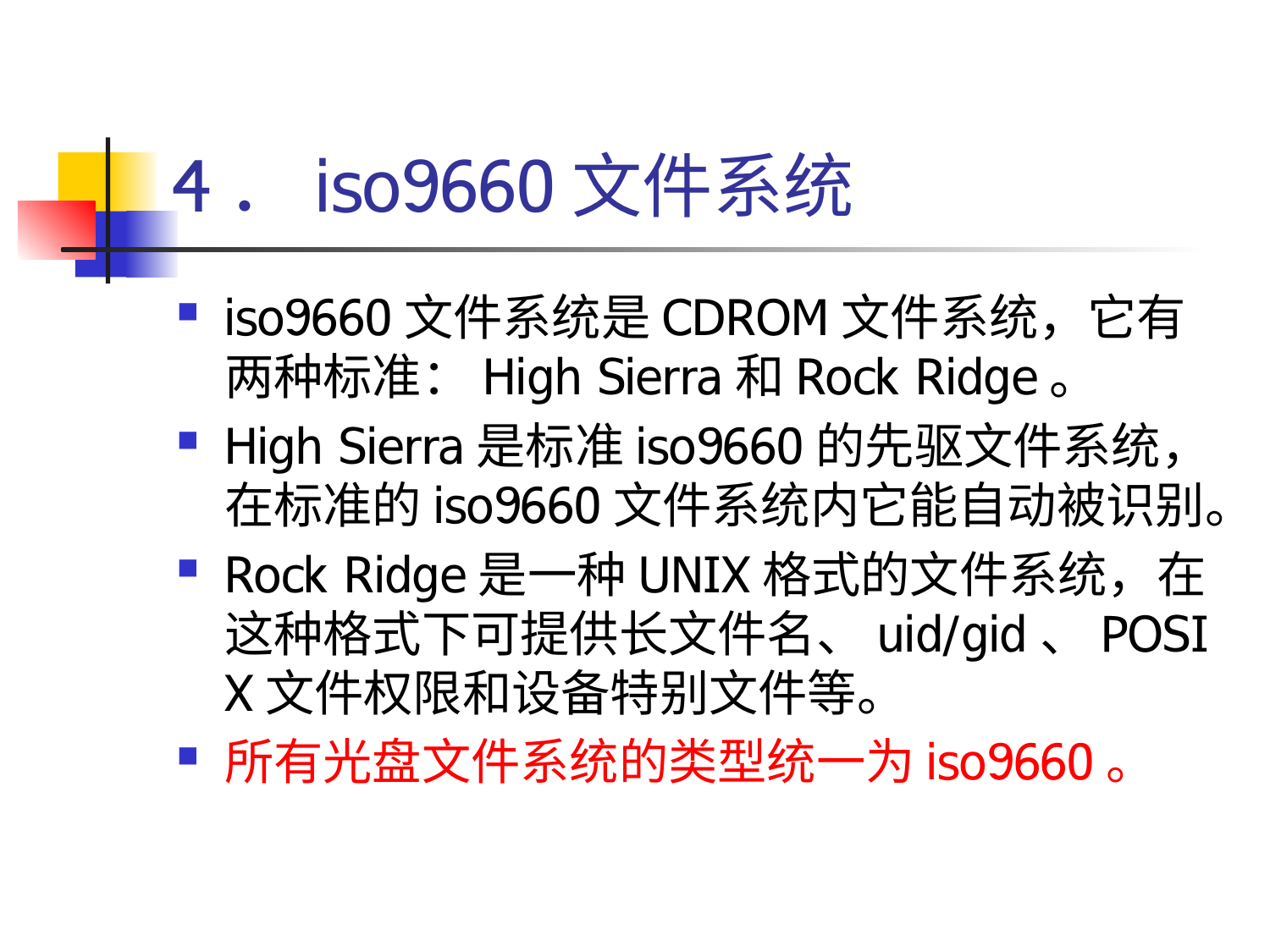

# 4．iso9660文件系统
iso9660文件系统是CDROM文件系统，它有两种标准：High Sierra和Rock Ridge。
High Sierra是标准iso9660的先驱文件系统，在标准的iso9660文件系统内它能自动被识别。
Rock Ridge是一种UNIX格式的文件系统，在这种格式下可提供长文件名、uid/gid、POSIX文件权限和设备特别文件等。
所有光盘文件系统的类型统一为iso9660。